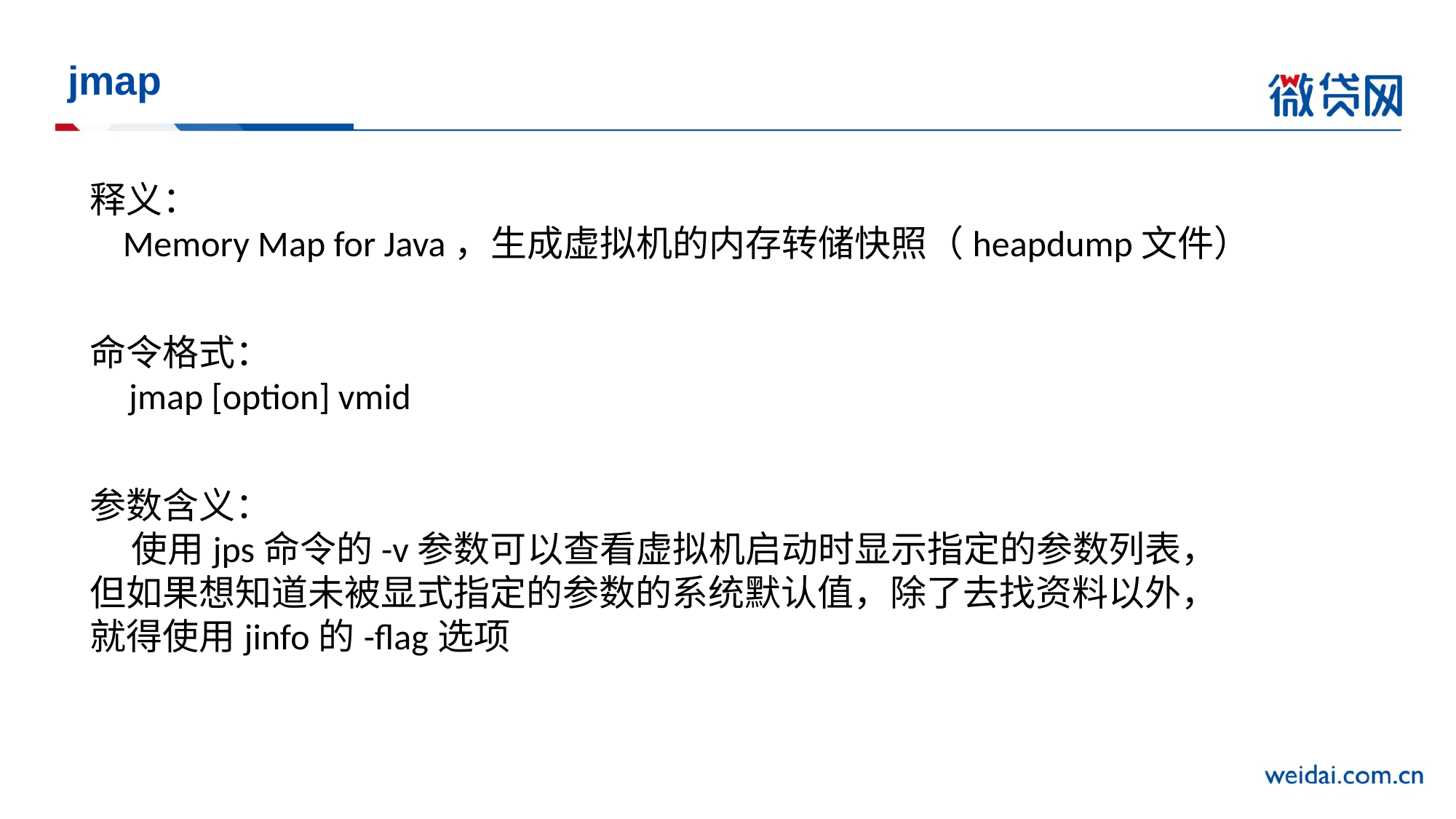

# jmap
释义：
    Memory Map for Java，生成虚拟机的内存转储快照（heapdump文件）
命令格式：
    jmap [option] vmid
参数含义：
    使用jps命令的-v参数可以查看虚拟机启动时显示指定的参数列表，但如果想知道未被显式指定的参数的系统默认值，除了去找资料以外，就得使用jinfo的-flag选项